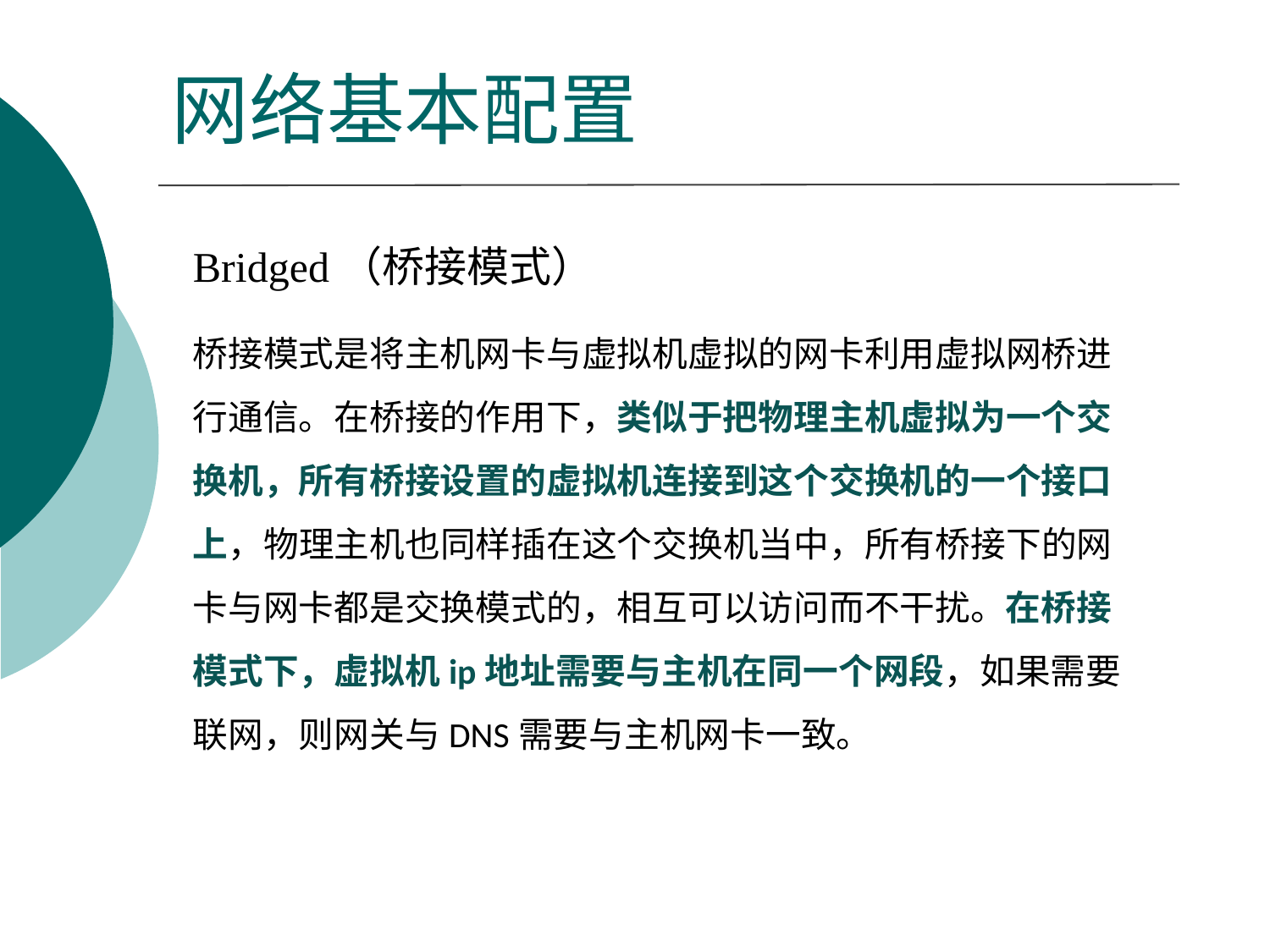

# 网络基本配置
Bridged（桥接模式）
桥接模式是将主机网卡与虚拟机虚拟的网卡利用虚拟网桥进行通信。在桥接的作用下，类似于把物理主机虚拟为一个交换机，所有桥接设置的虚拟机连接到这个交换机的一个接口上，物理主机也同样插在这个交换机当中，所有桥接下的网卡与网卡都是交换模式的，相互可以访问而不干扰。在桥接模式下，虚拟机ip地址需要与主机在同一个网段，如果需要联网，则网关与DNS需要与主机网卡一致。